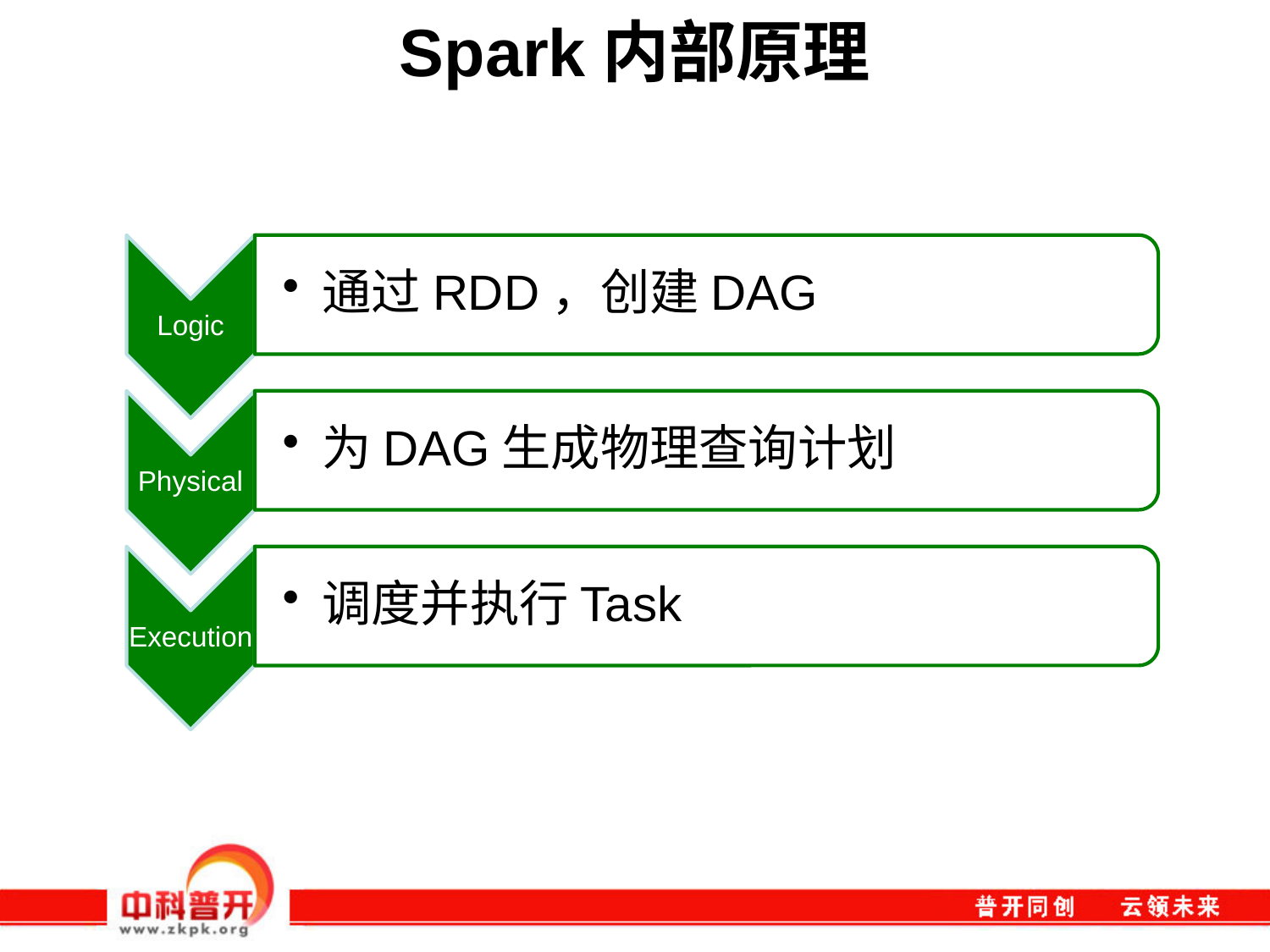

# Spark内部原理
Logic
通过RDD，创建DAG
Physical
为DAG生成物理查询计划
Execution
调度并执行Task